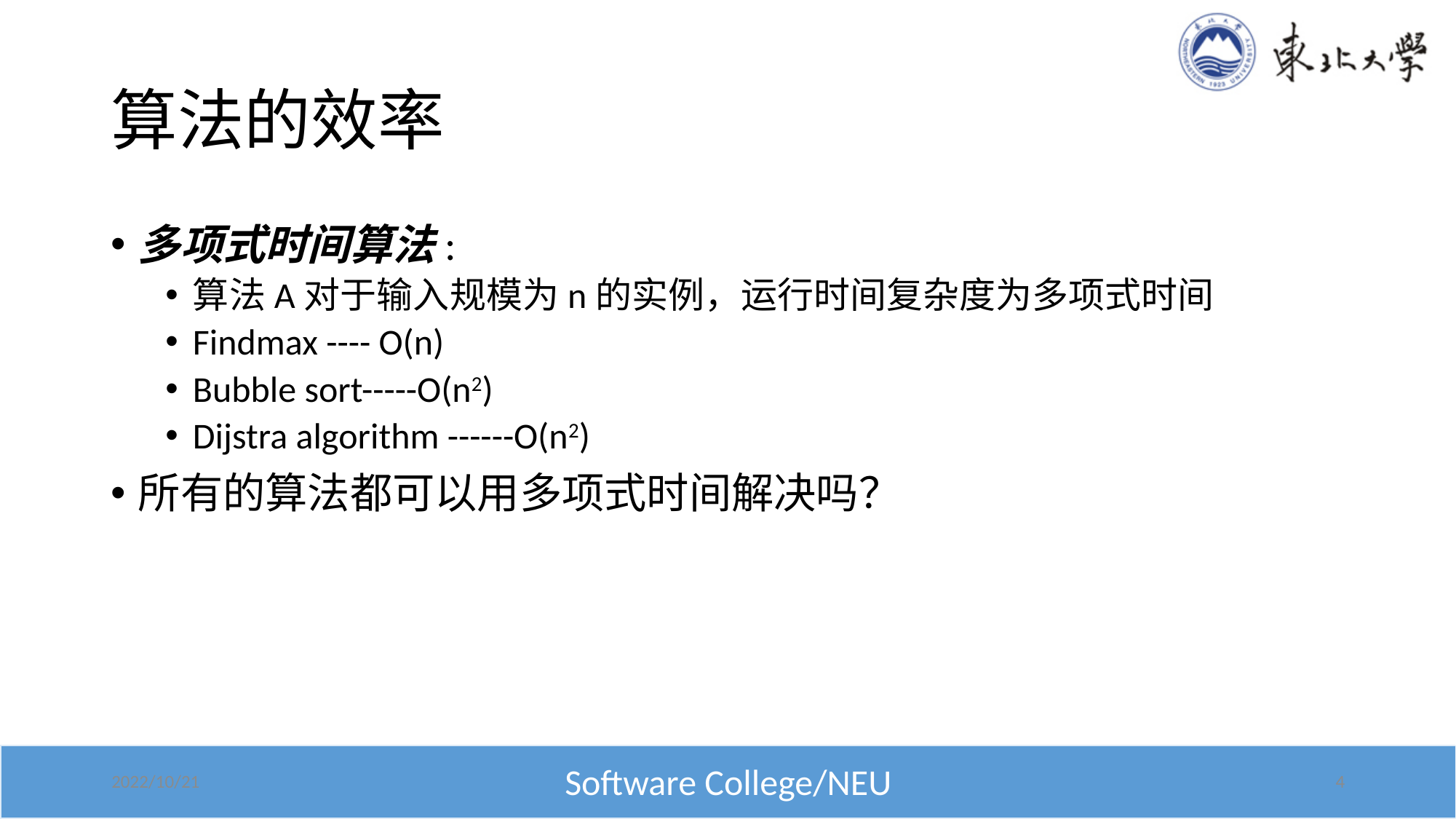

# 算法的效率
多项式时间算法:
算法A对于输入规模为n的实例，运行时间复杂度为多项式时间
Findmax ---- O(n)
Bubble sort-----O(n2)
Dijstra algorithm ------O(n2)
所有的算法都可以用多项式时间解决吗？